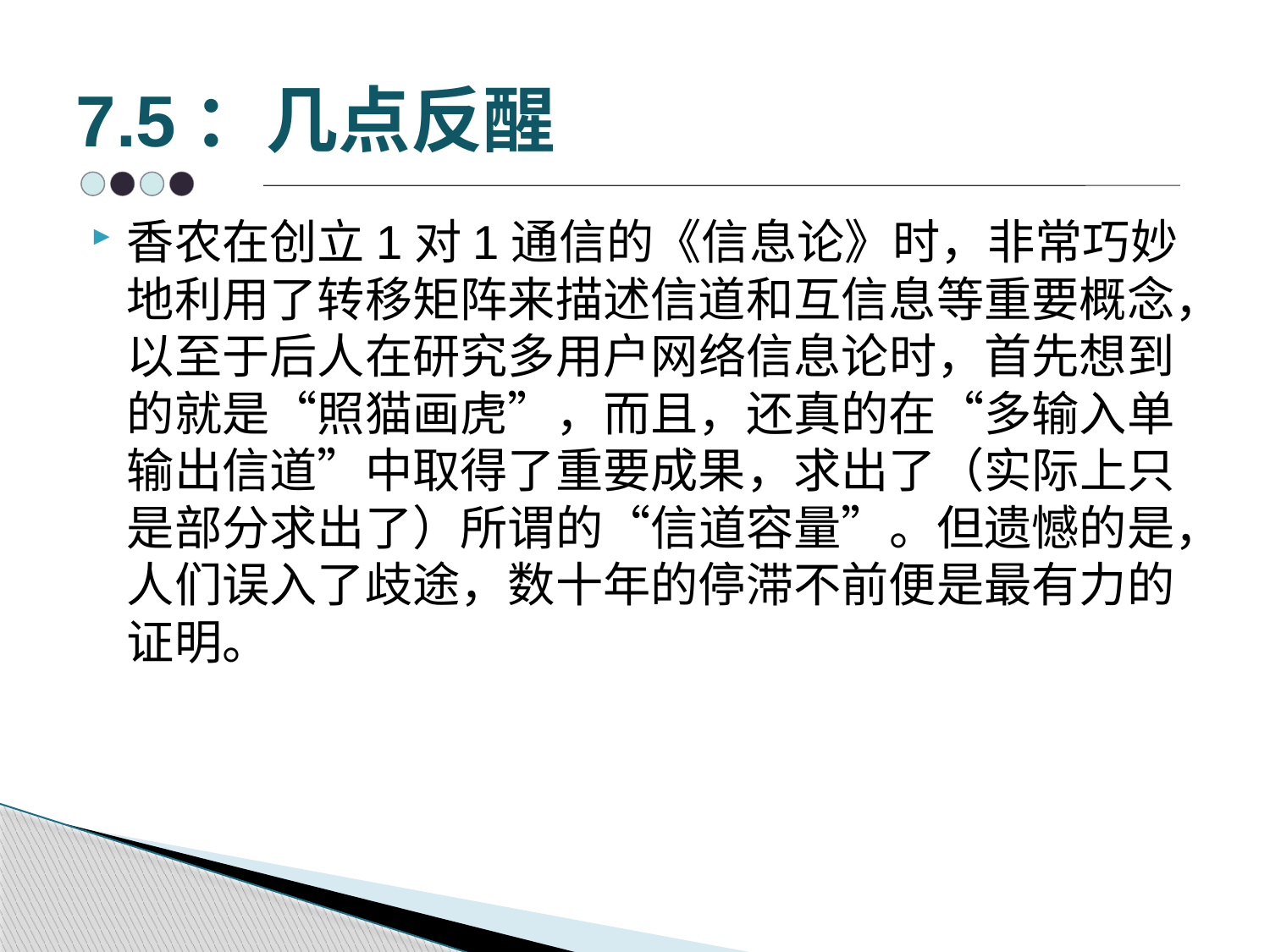

# 7.5：几点反醒

香农在创立1对1通信的《信息论》时，非常巧妙地利用了转移矩阵来描述信道和互信息等重要概念，以至于后人在研究多用户网络信息论时，首先想到的就是“照猫画虎”，而且，还真的在“多输入单输出信道”中取得了重要成果，求出了（实际上只是部分求出了）所谓的“信道容量”。但遗憾的是，人们误入了歧途，数十年的停滞不前便是最有力的证明。